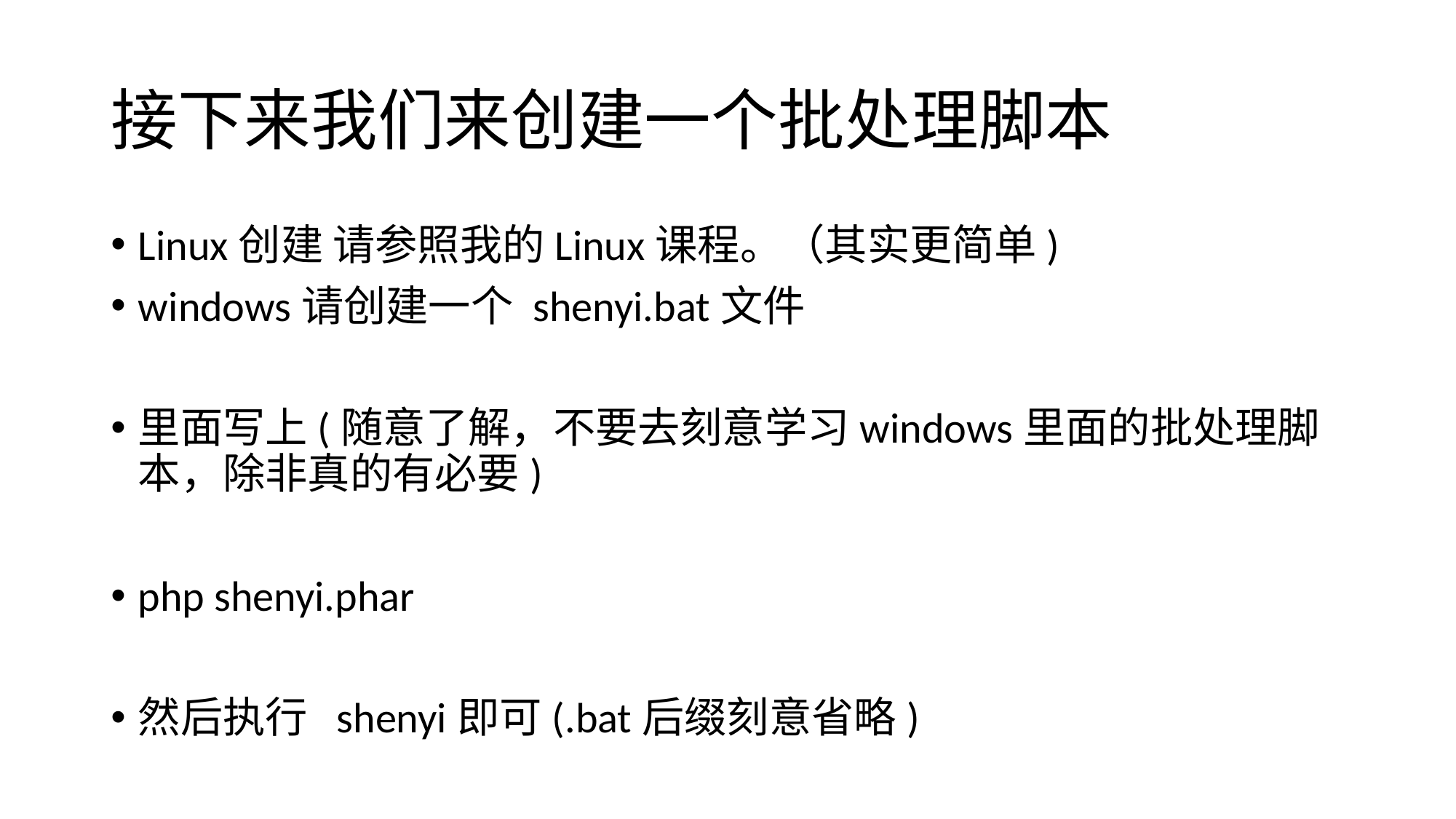

# 接下来我们来创建一个批处理脚本
Linux创建 请参照我的Linux课程。（其实更简单)
windows请创建一个 shenyi.bat文件

里面写上(随意了解，不要去刻意学习windows里面的批处理脚本，除非真的有必要)

php shenyi.phar

然后执行  shenyi即可(.bat后缀刻意省略)